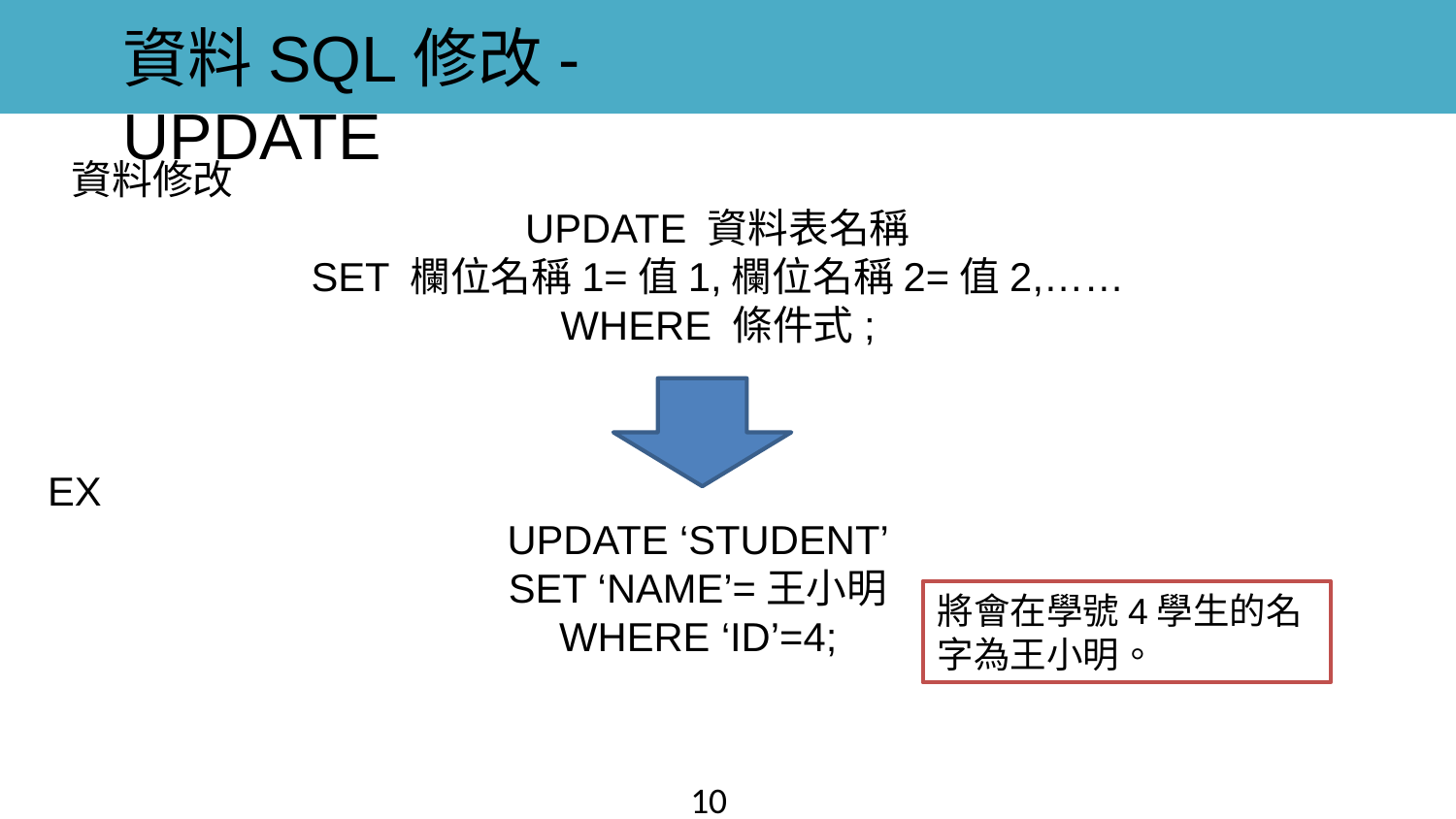

資料SQL修改-UPDATE
資料修改
UPDATE 資料表名稱
SET 欄位名稱1=值1,欄位名稱2=值2,……
WHERE 條件式;

EX
UPDATE ‘STUDENT’
SET ‘NAME’=王小明
WHERE ‘ID’=4;
將會在學號4學生的名字為王小明。
10